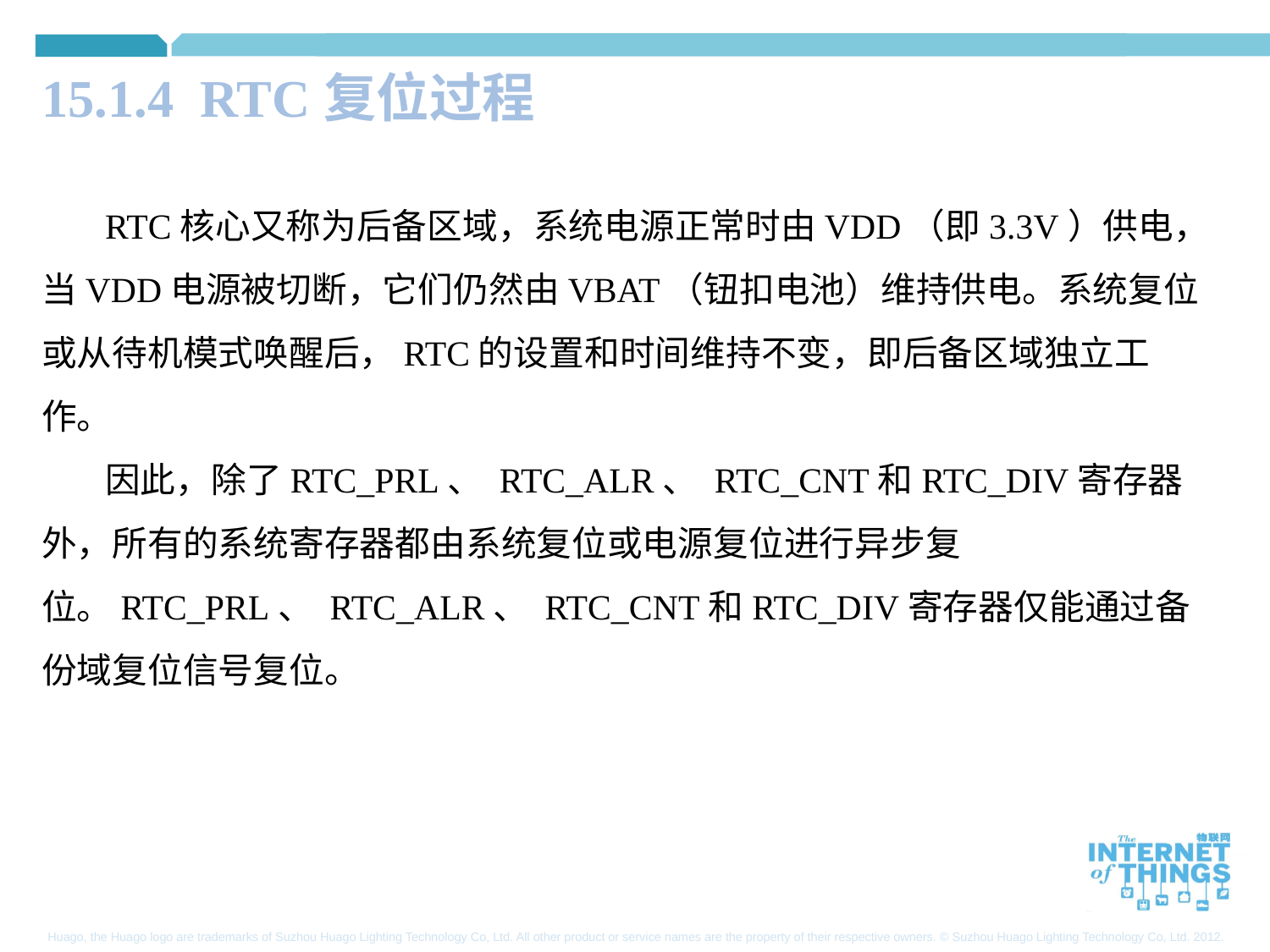

15.1.4  RTC复位过程
RTC核心又称为后备区域，系统电源正常时由VDD（即3.3V）供电，当VDD电源被切断，它们仍然由VBAT（钮扣电池）维持供电。系统复位或从待机模式唤醒后，RTC的设置和时间维持不变，即后备区域独立工作。
因此，除了RTC_PRL、 RTC_ALR、 RTC_CNT和RTC_DIV寄存器外，所有的系统寄存器都由系统复位或电源复位进行异步复位。RTC_PRL、 RTC_ALR、 RTC_CNT和RTC_DIV寄存器仅能通过备份域复位信号复位。